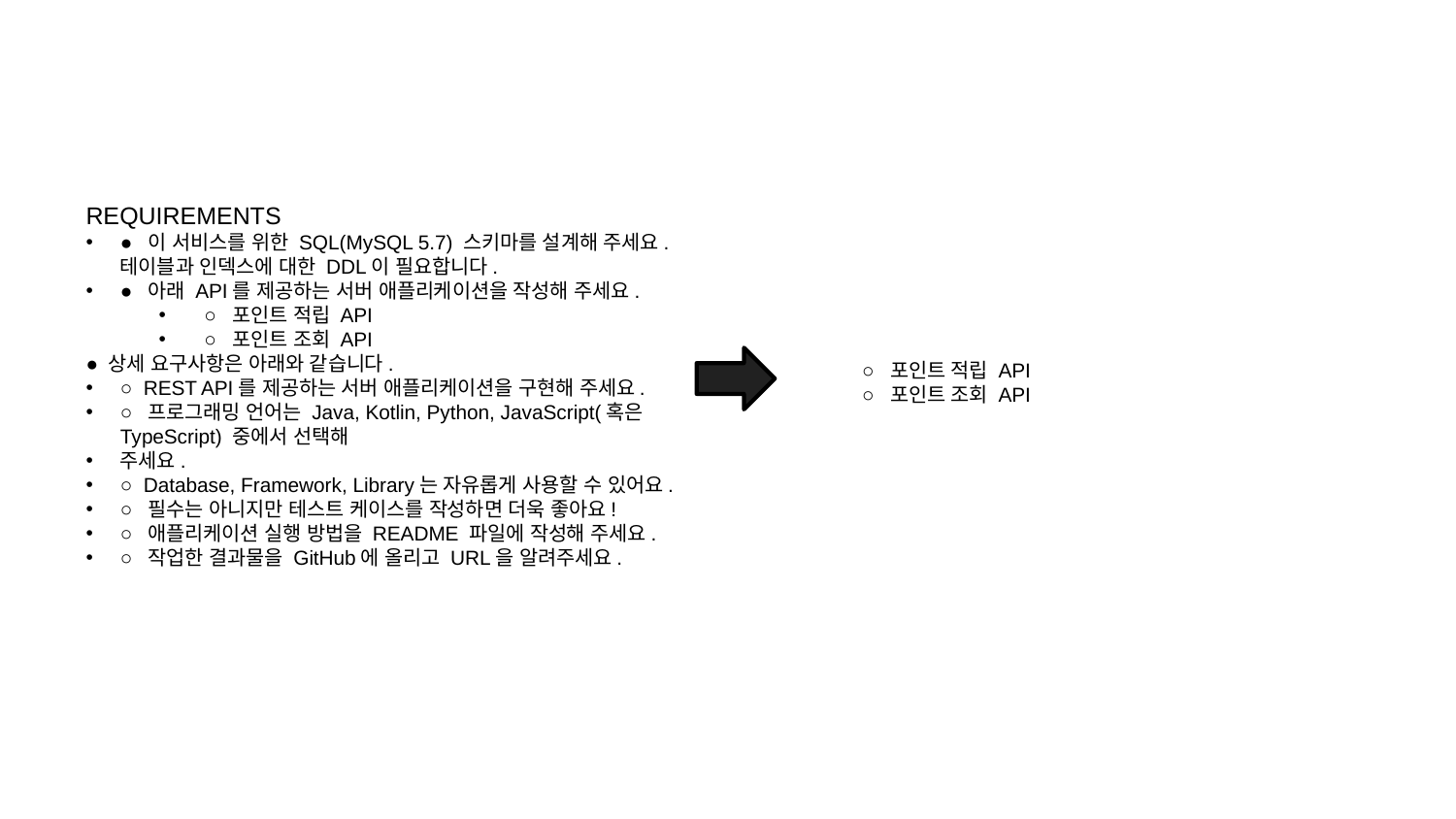

REQUIREMENTS
●  이 서비스를 위한 SQL(MySQL 5.7) 스키마를 설계해 주세요. 테이블과 인덱스에 대한 DDL이 필요합니다.
●  아래 API를 제공하는 서버 애플리케이션을 작성해 주세요.
○  포인트 적립 API
○  포인트 조회 API
● 상세 요구사항은 아래와 같습니다.
○  REST API를 제공하는 서버 애플리케이션을 구현해 주세요.
○  프로그래밍 언어는 Java, Kotlin, Python, JavaScript(혹은 TypeScript) 중에서 선택해
주세요.
○  Database, Framework, Library는 자유롭게 사용할 수 있어요.
○  필수는 아니지만 테스트 케이스를 작성하면 더욱 좋아요!
○  애플리케이션 실행 방법을 README 파일에 작성해 주세요.
○  작업한 결과물을 GitHub에 올리고 URL을 알려주세요.

○  포인트 적립 API
○  포인트 조회 API